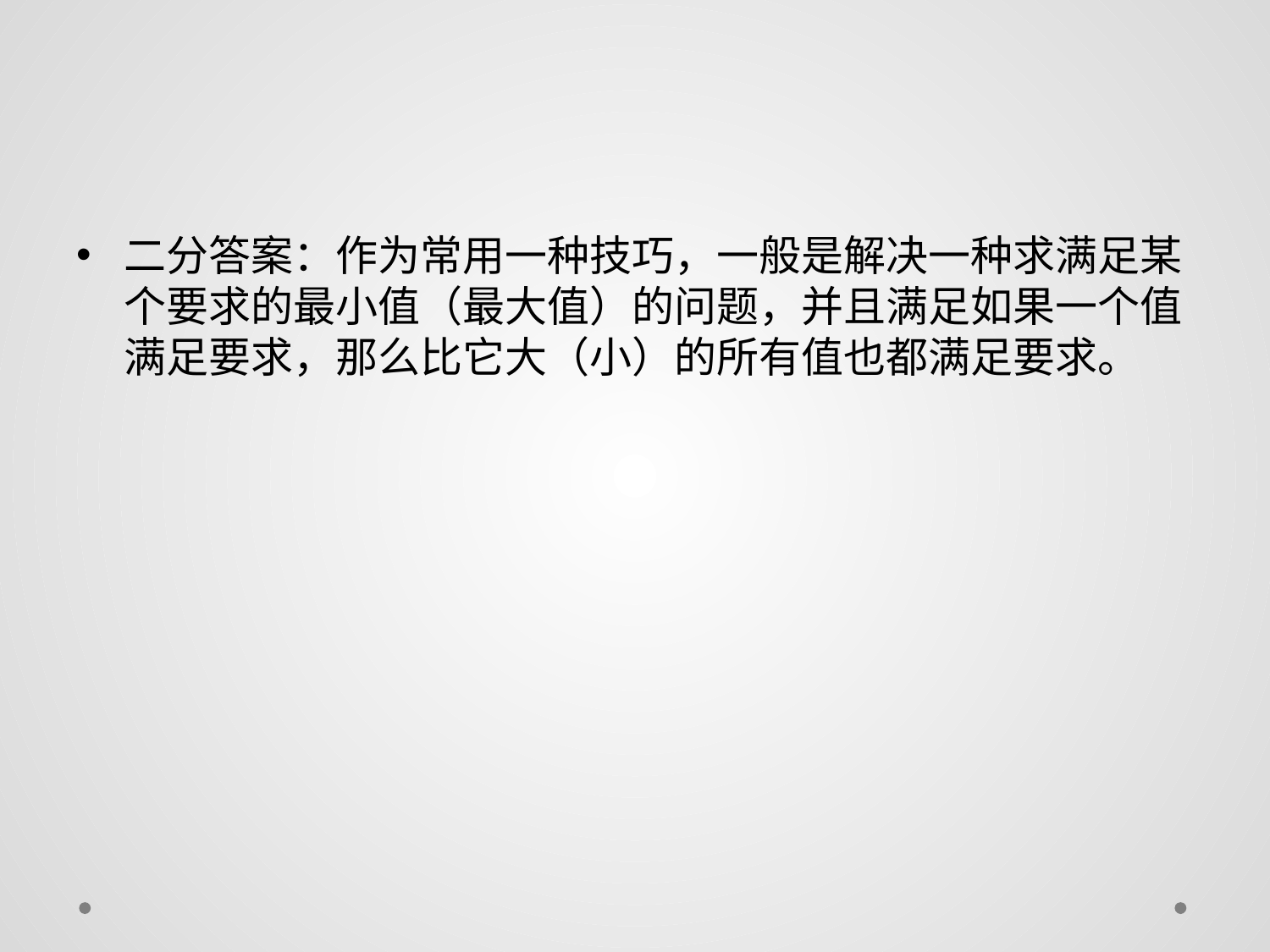

#
二分答案：作为常用一种技巧，一般是解决一种求满足某个要求的最小值（最大值）的问题，并且满足如果一个值满足要求，那么比它大（小）的所有值也都满足要求。